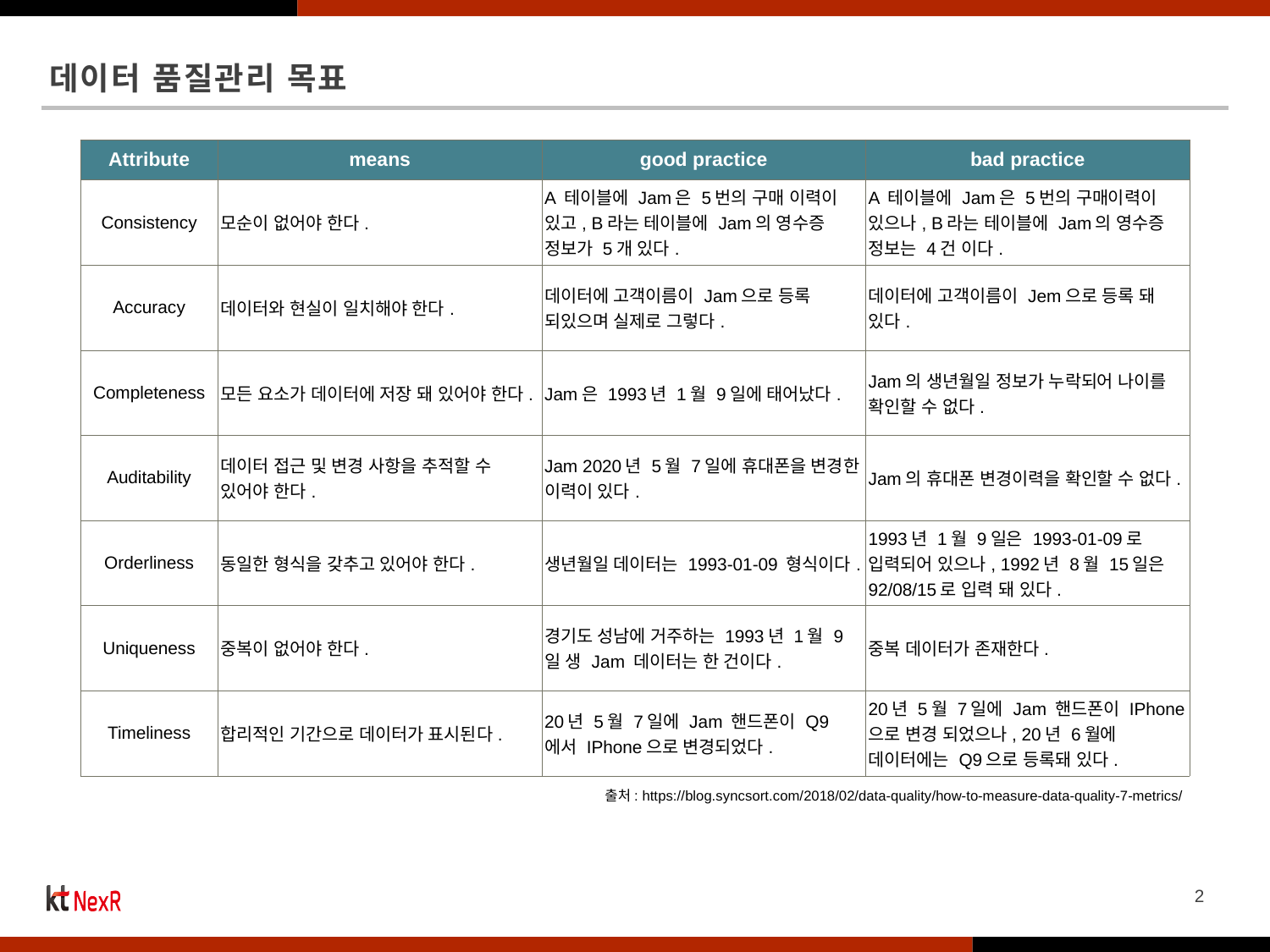

# 데이터 품질관리 목표
| Attribute | means | good practice | bad practice |
| --- | --- | --- | --- |
| Consistency | 모순이 없어야 한다. | A 테이블에 Jam은 5번의 구매 이력이 있고, B라는 테이블에 Jam의 영수증 정보가 5개 있다. | A 테이블에 Jam은 5번의 구매이력이 있으나, B라는 테이블에 Jam의 영수증 정보는 4건 이다. |
| Accuracy | 데이터와 현실이 일치해야 한다. | 데이터에 고객이름이 Jam으로 등록 되있으며 실제로 그렇다. | 데이터에 고객이름이 Jem으로 등록 돼 있다. |
| Completeness | 모든 요소가 데이터에 저장 돼 있어야 한다. | Jam은 1993년 1월 9일에 태어났다. | Jam의 생년월일 정보가 누락되어 나이를 확인할 수 없다. |
| Auditability | 데이터 접근 및 변경 사항을 추적할 수 있어야 한다. | Jam 2020년 5월 7일에 휴대폰을 변경한 이력이 있다. | Jam의 휴대폰 변경이력을 확인할 수 없다. |
| Orderliness | 동일한 형식을 갖추고 있어야 한다. | 생년월일 데이터는 1993-01-09 형식이다. | 1993년 1월 9일은 1993-01-09로 입력되어 있으나, 1992년 8월 15일은 92/08/15로 입력 돼 있다. |
| Uniqueness | 중복이 없어야 한다. | 경기도 성남에 거주하는 1993년 1월 9일 생 Jam 데이터는 한 건이다. | 중복 데이터가 존재한다. |
| Timeliness | 합리적인 기간으로 데이터가 표시된다. | 20년 5월 7일에 Jam 핸드폰이 Q9에서 IPhone으로 변경되었다. | 20년 5월 7일에 Jam 핸드폰이 IPhone으로 변경 되었으나, 20년 6월에 데이터에는 Q9으로 등록돼 있다. |
출처: https://blog.syncsort.com/2018/02/data-quality/how-to-measure-data-quality-7-metrics/